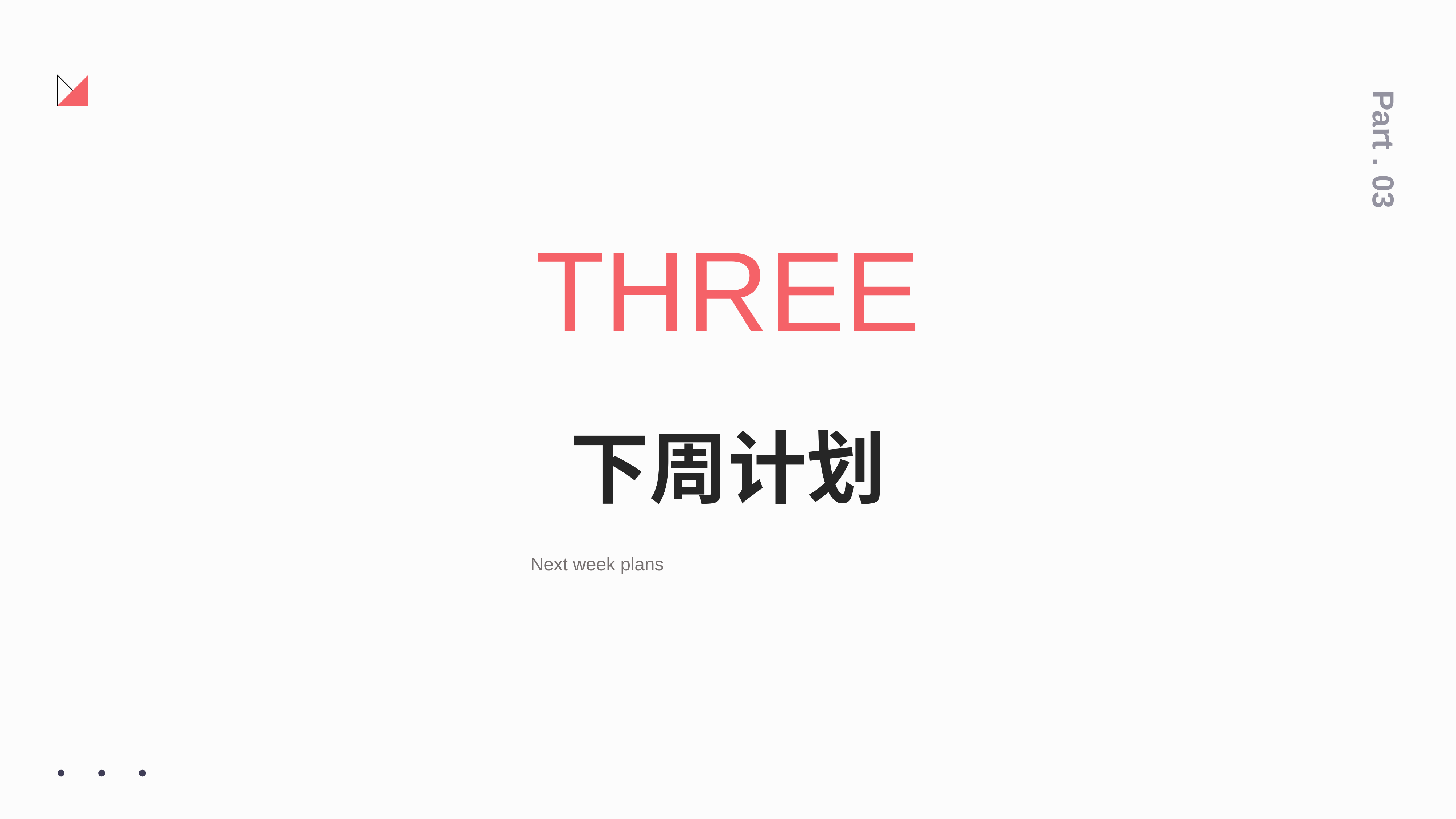

Part . 03
THREE
下周计划
Next week plans